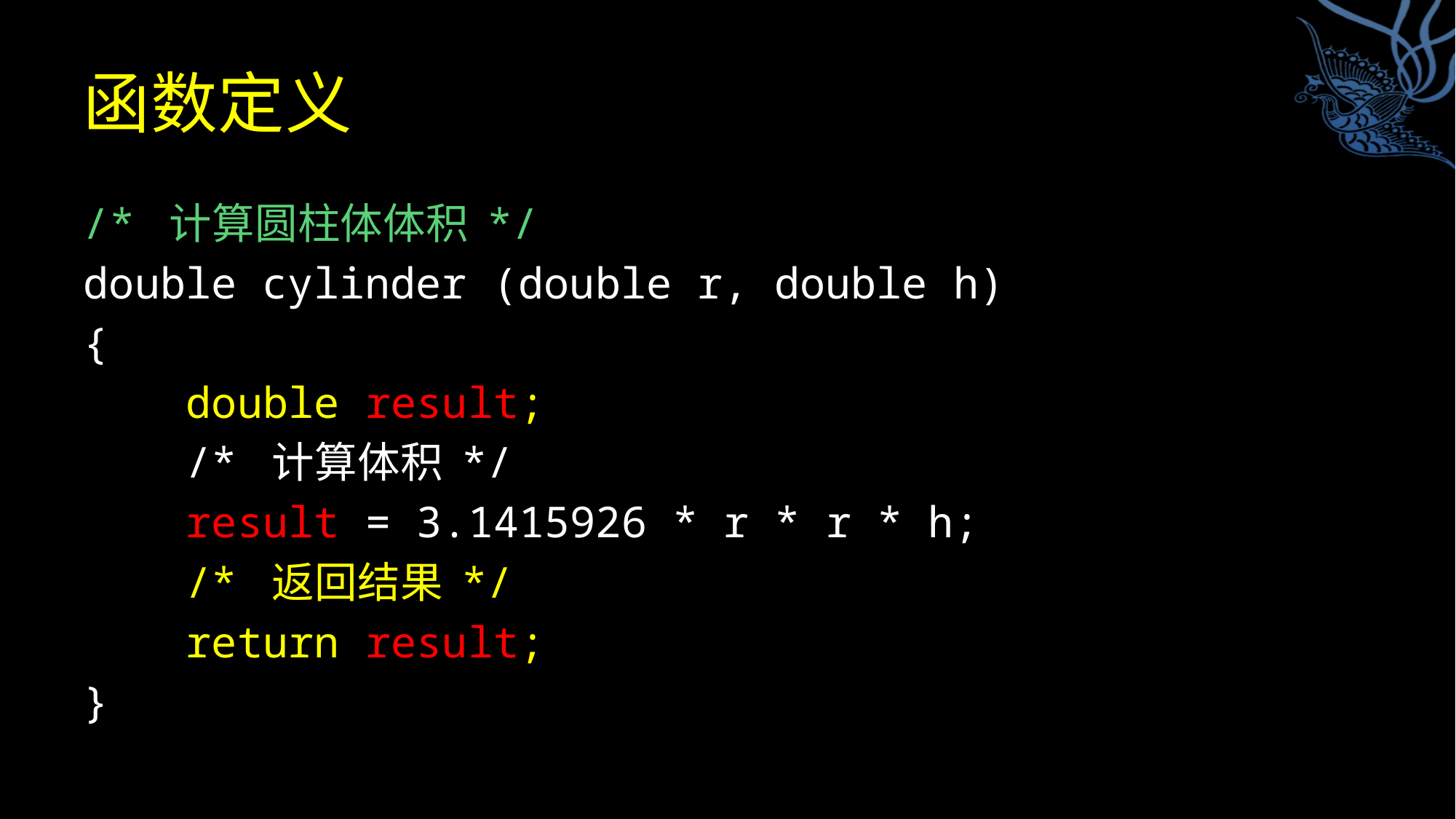

# 函数定义
/* 计算圆柱体体积 */
double cylinder (double r, double h)
{
    double result;
    /* 计算体积 */
    result = 3.1415926 * r * r * h;
    /* 返回结果 */
    return result;
}